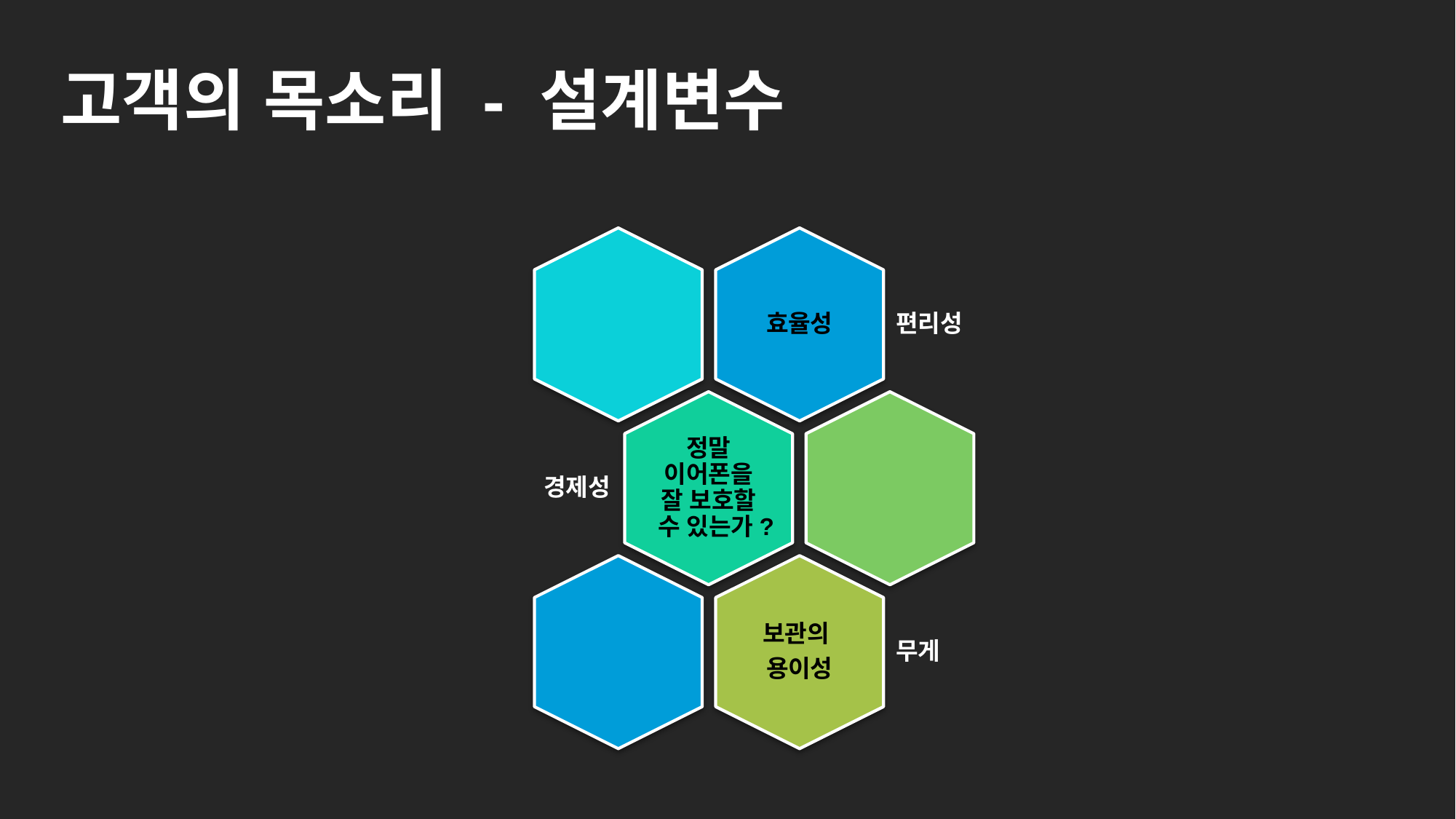

# 고객의 목소리 - 설계변수
효율성
편리성

정말 이어폰을 잘 보호할 수 있는가?
경제성

보관의
용이성
무게